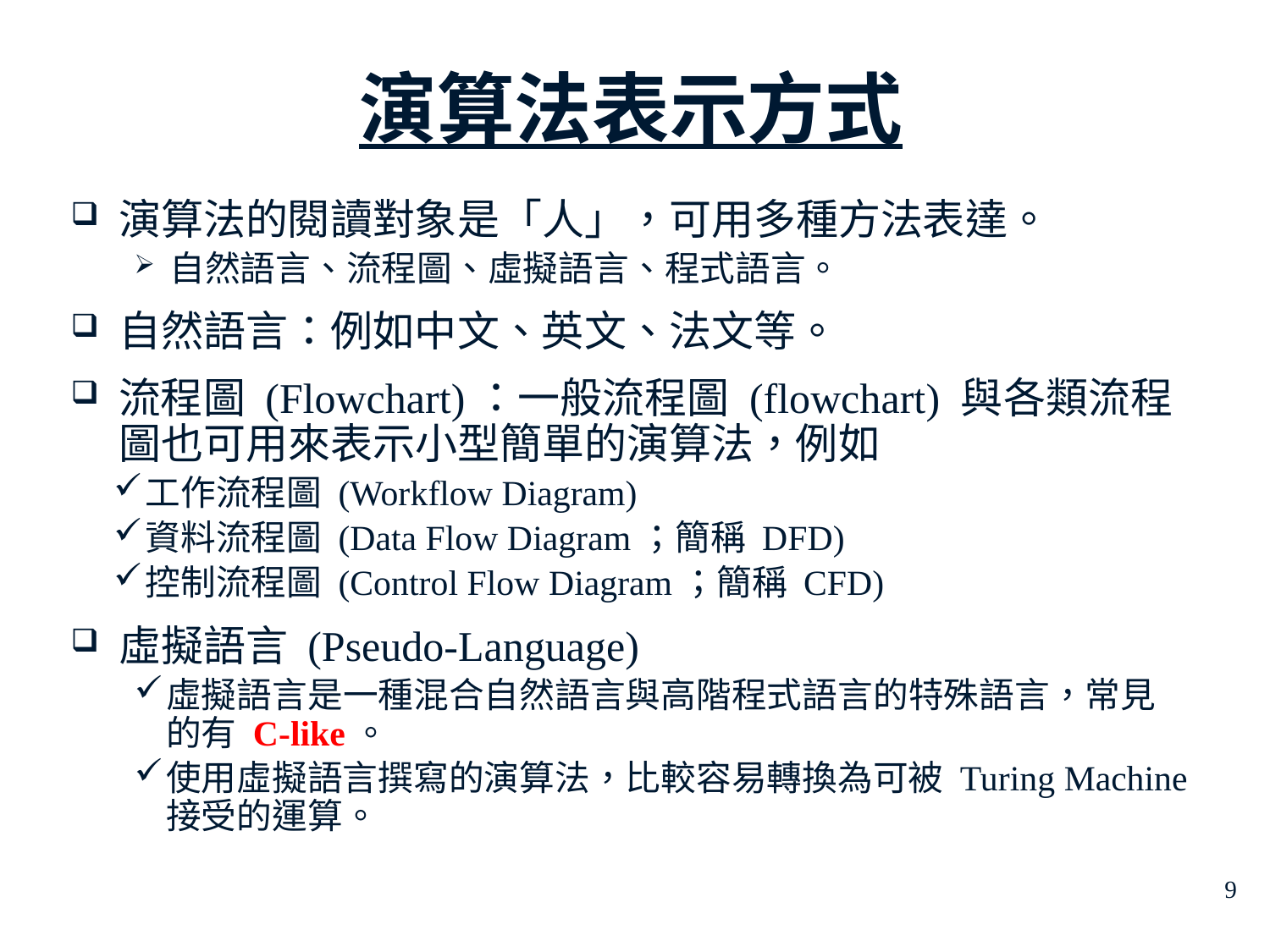

# 演算法表示方式
演算法的閱讀對象是「人」，可用多種方法表達。
自然語言、流程圖、虛擬語言、程式語言。
自然語言：例如中文、英文、法文等。
流程圖 (Flowchart)：一般流程圖 (flowchart) 與各類流程圖也可用來表示小型簡單的演算法，例如
工作流程圖 (Workflow Diagram)
資料流程圖 (Data Flow Diagram；簡稱 DFD)
控制流程圖 (Control Flow Diagram；簡稱 CFD)
虛擬語言 (Pseudo-Language)
虛擬語言是一種混合自然語言與高階程式語言的特殊語言，常見的有 C-like。
使用虛擬語言撰寫的演算法，比較容易轉換為可被 Turing Machine接受的運算。

9